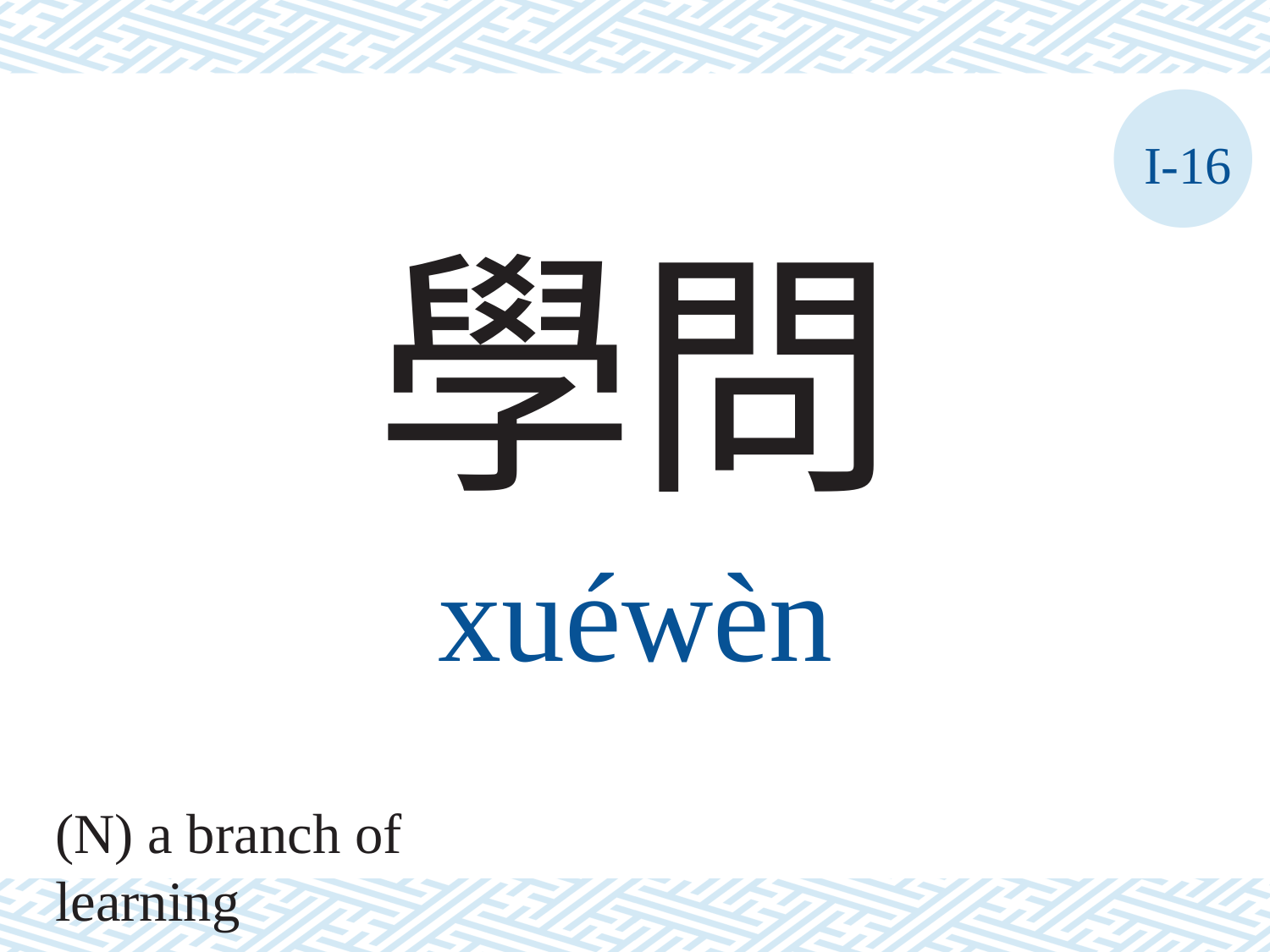

I-16
學問
xuéwèn
(N) a branch of learning